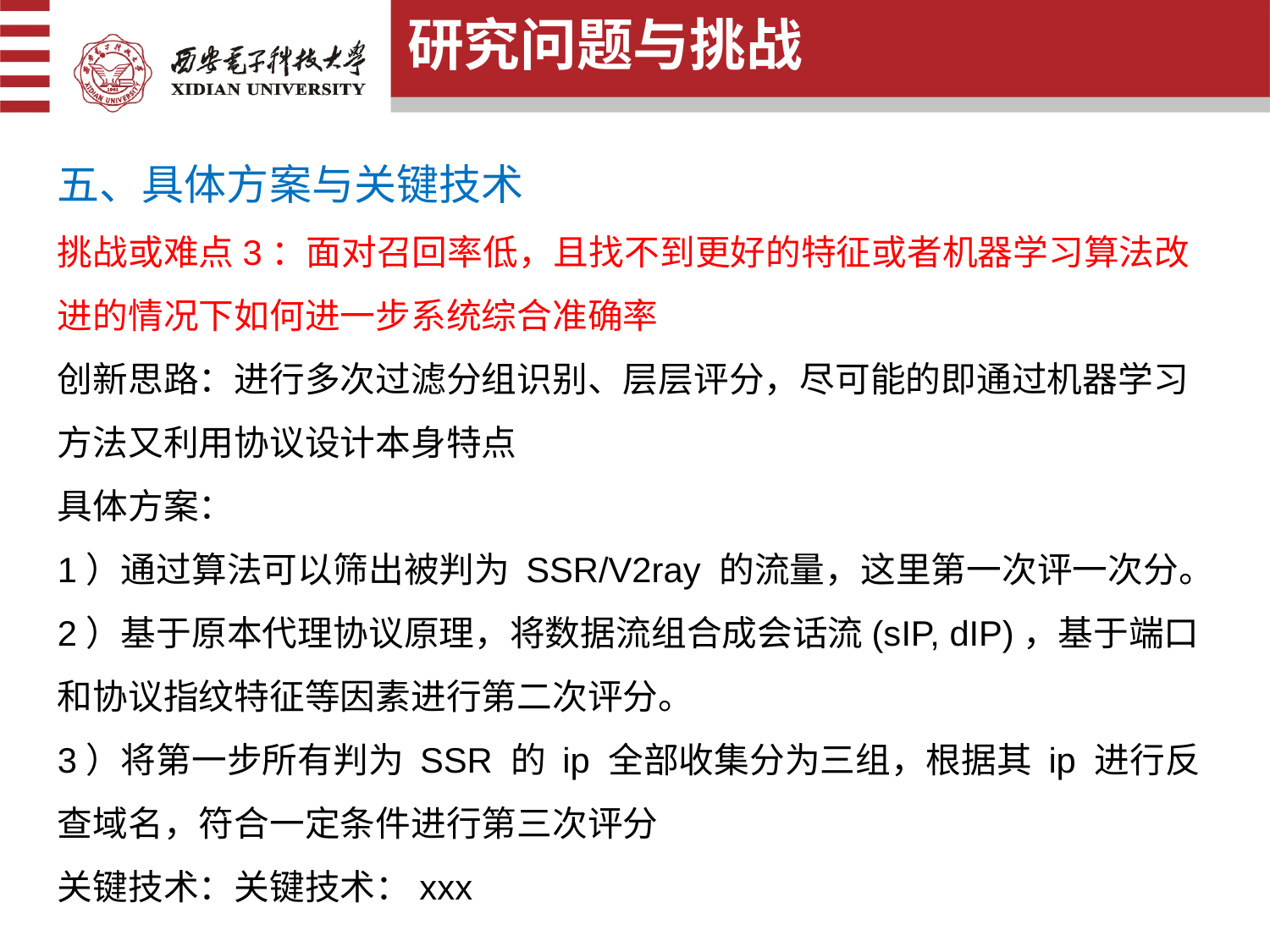

研究问题与挑战
五、具体方案与关键技术
挑战或难点3：面对召回率低，且找不到更好的特征或者机器学习算法改进的情况下如何进一步系统综合准确率
创新思路：进行多次过滤分组识别、层层评分，尽可能的即通过机器学习方法又利用协议设计本身特点
具体方案：
1）通过算法可以筛出被判为 SSR/V2ray 的流量，这里第一次评一次分。
2）基于原本代理协议原理，将数据流组合成会话流(sIP, dIP)，基于端口和协议指纹特征等因素进行第二次评分。
3）将第一步所有判为 SSR 的 ip 全部收集分为三组，根据其 ip 进行反查域名，符合一定条件进行第三次评分
关键技术：关键技术：xxx